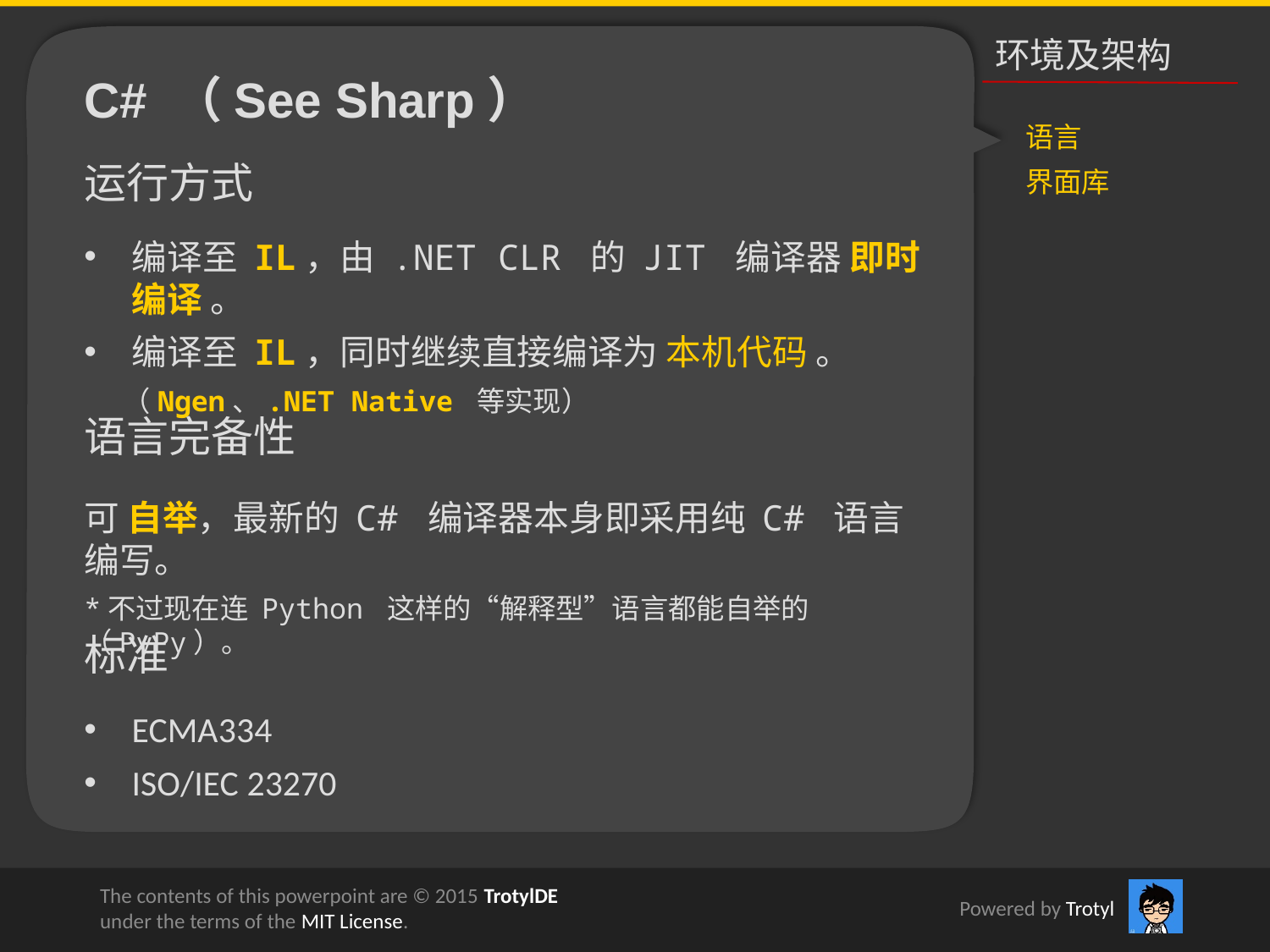

环境及架构
C# （See Sharp）
语言
界面库
运行方式
编译至 IL，由 .NET CLR 的 JIT 编译器 即时编译 。
编译至 IL，同时继续直接编译为 本机代码 。
     （Ngen、.NET Native 等实现）
语言完备性
可 自举，最新的 C# 编译器本身即采用纯 C# 语言编写。
*不过现在连 Python 这样的“解释型”语言都能自举的（PyPy）。
标准
ECMA334
ISO/IEC 23270